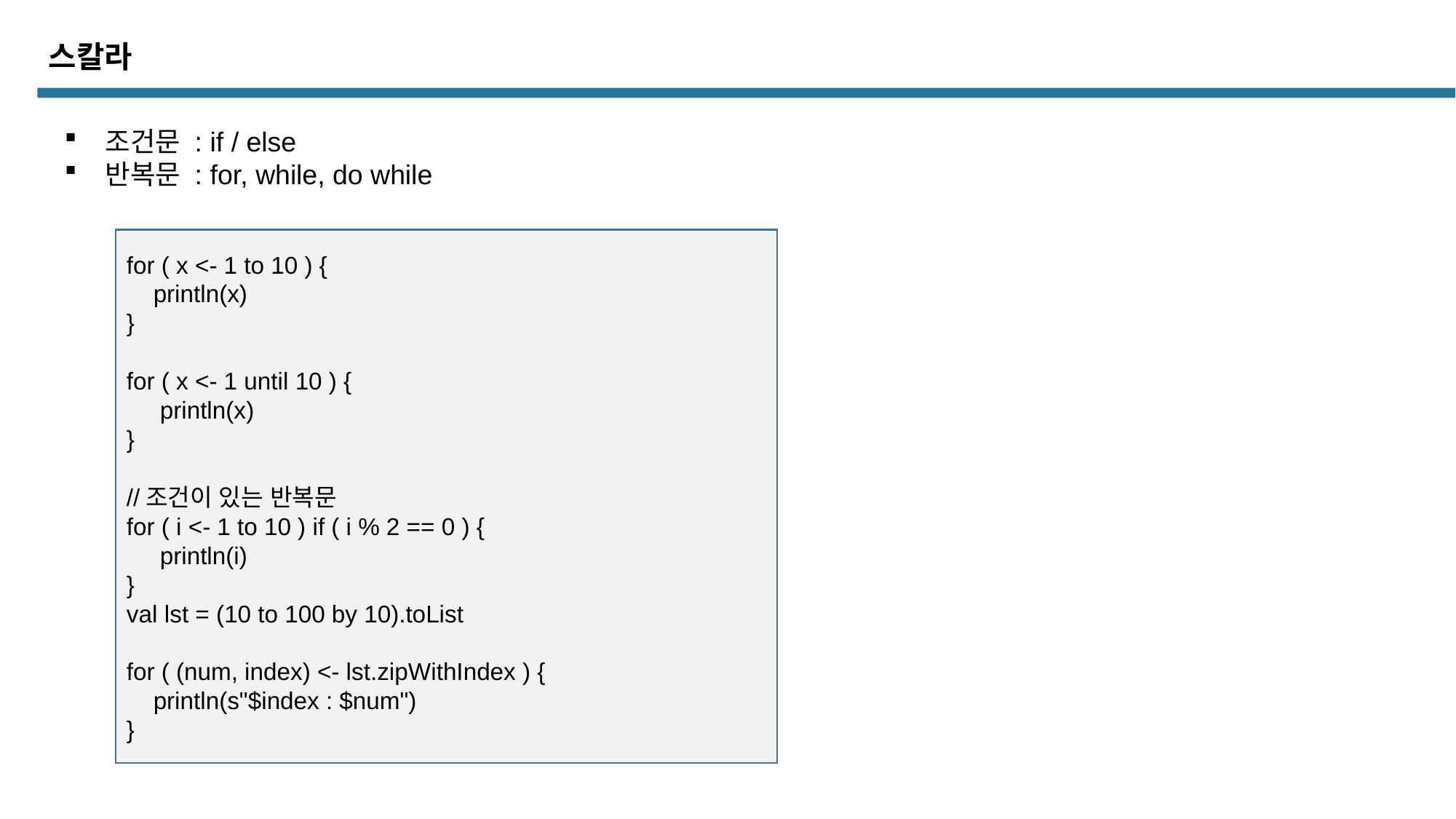

스칼라
조건문 : if / else
반복문 : for, while, do while

for ( x <- 1 to 10 ) {
    println(x)
}

for ( x <- 1 until 10 ) {
     println(x)
}

//조건이 있는 반복문
for ( i <- 1 to 10 ) if ( i % 2 == 0 ) {
     println(i)
}
val lst = (10 to 100 by 10).toList

for ( (num, index) <- lst.zipWithIndex ) {
    println(s"$index : $num")
}